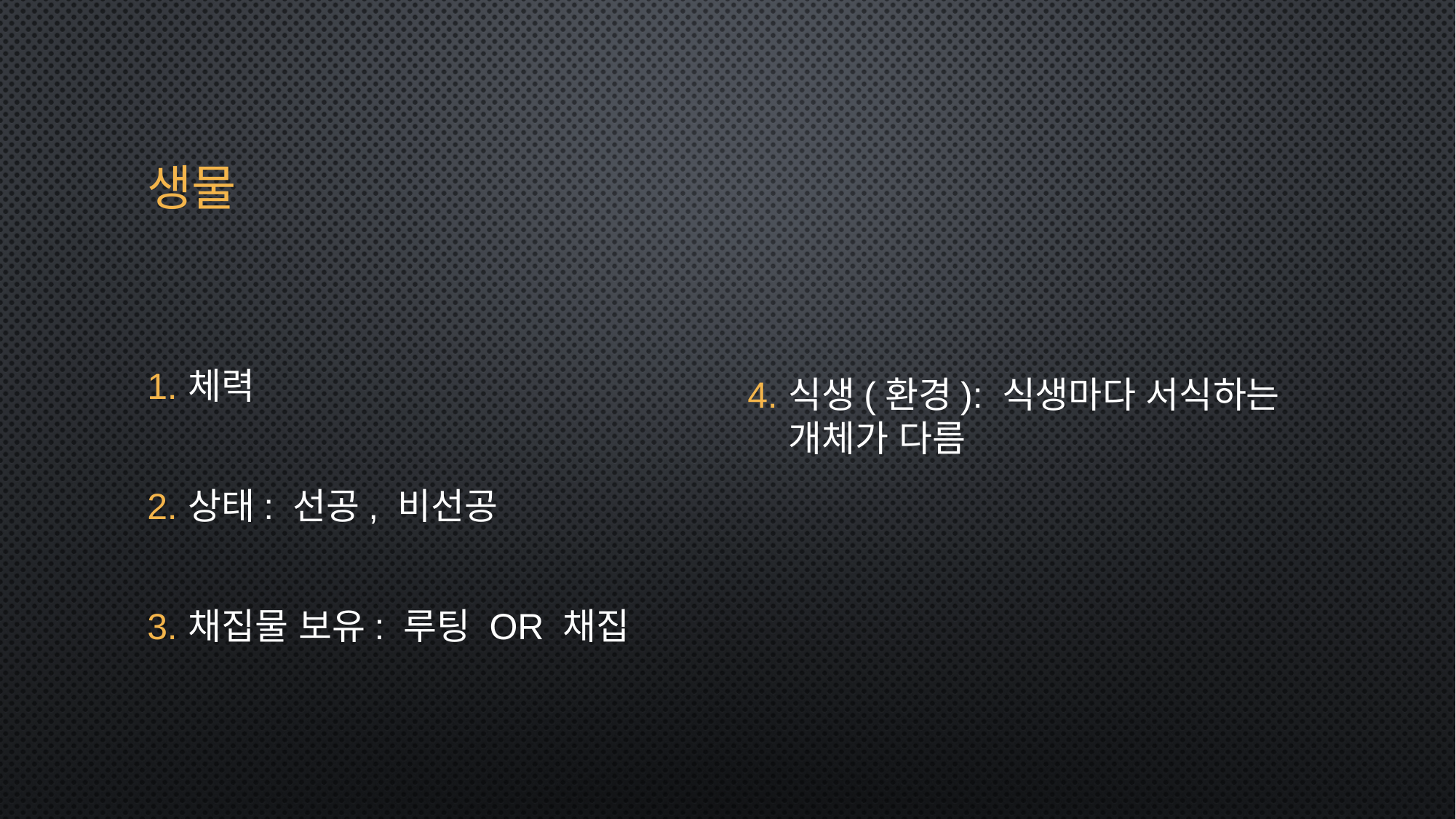

# 생물
체력

상태: 선공, 비선공

채집물 보유: 루팅 or 채집
식생(환경): 식생마다 서식하는 개체가 다름